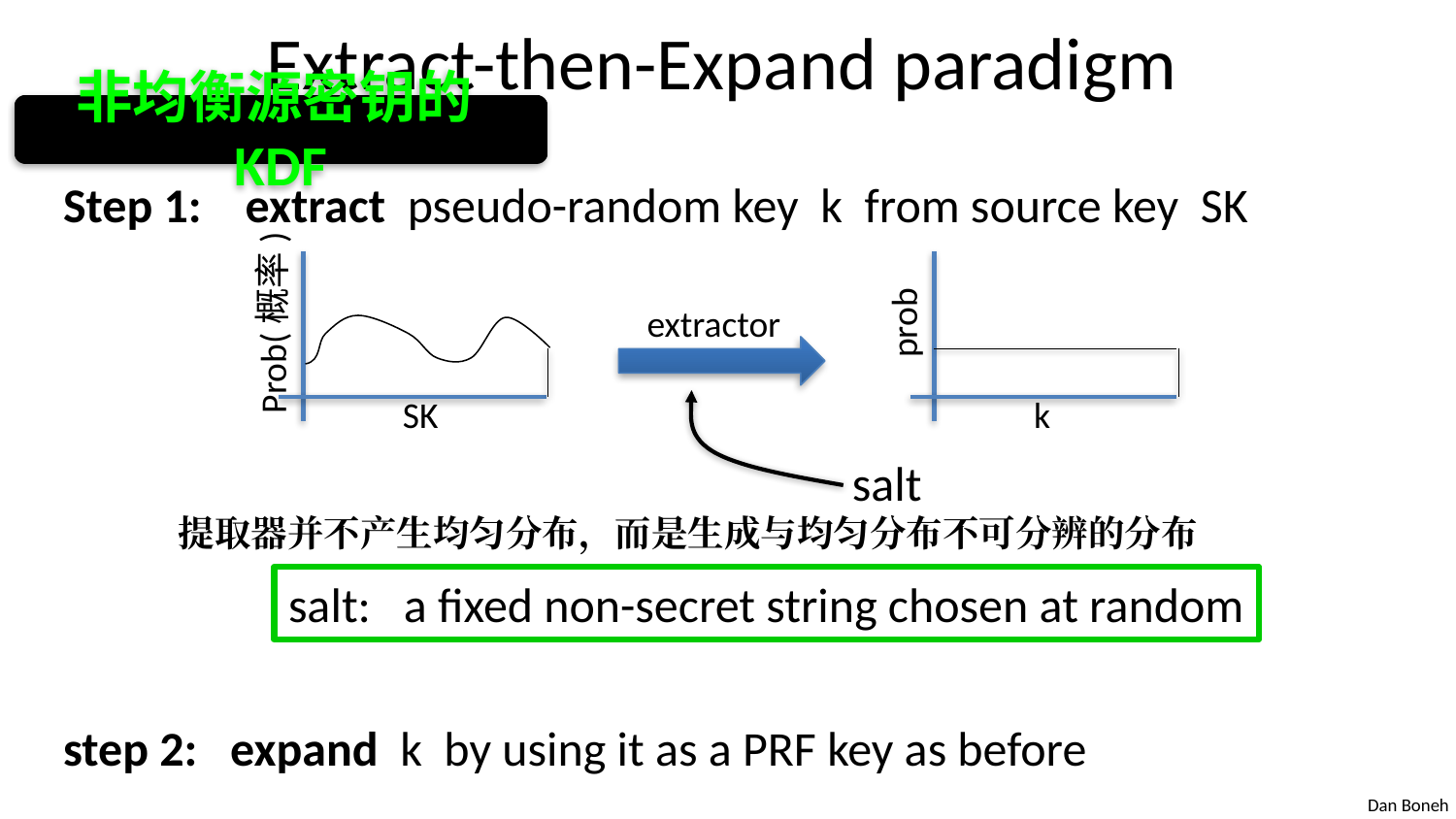

# Extract-then-Expand paradigm
非均衡源密钥的KDF
Step 1:    extract  pseudo-random key  k  from source key  SK

step 2:   expand  k  by using it as a PRF key as before
Prob(概率)

SK
prob
k
extractor

salt
salt:   a fixed non-secret string chosen at random
提取器并不产生均匀分布，而是生成与均匀分布不可分辨的分布